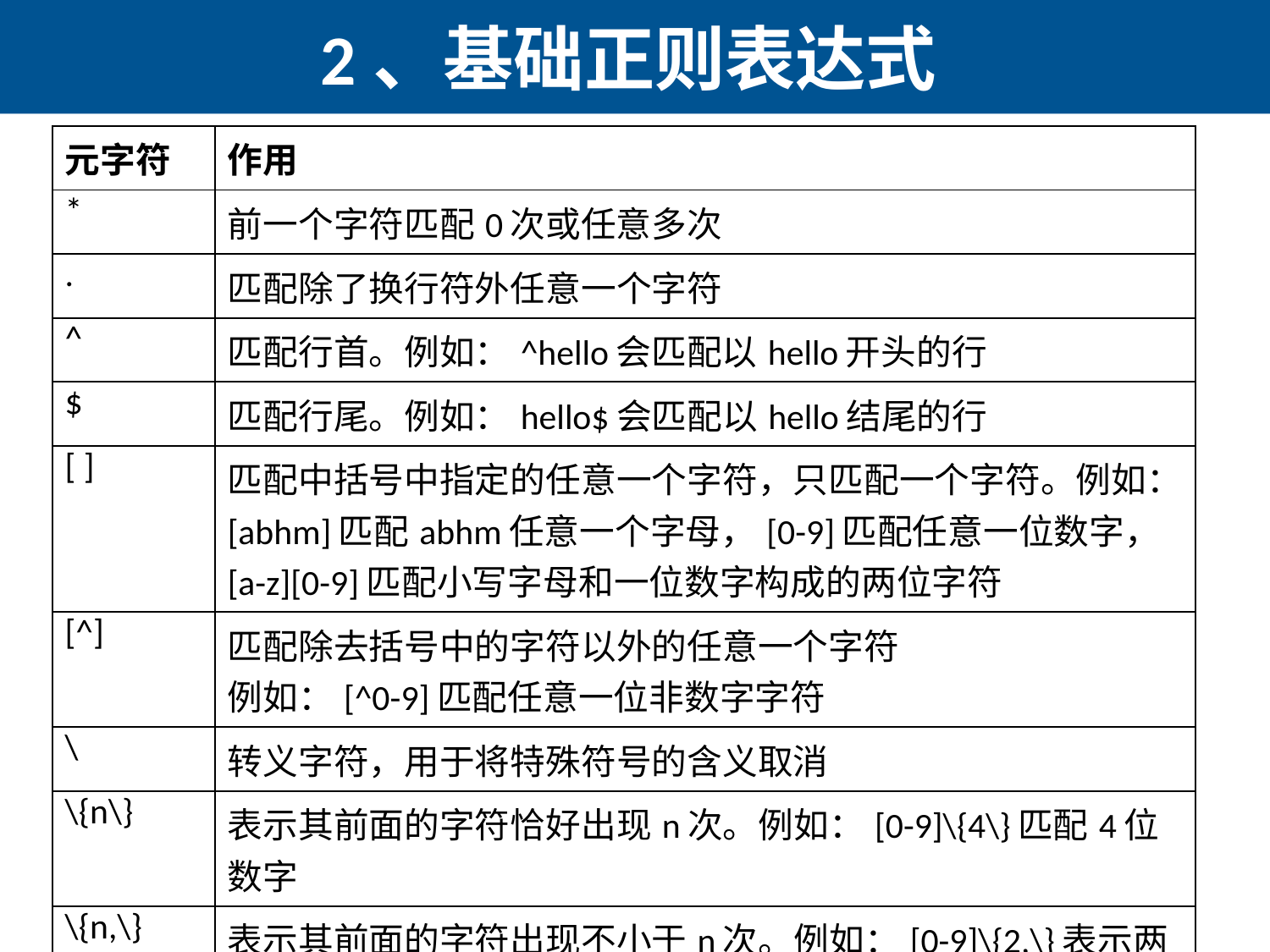

# 2、基础正则表达式
| 元字符 | 作用 |
| --- | --- |
| \* | 前一个字符匹配0次或任意多次 |
| . | 匹配除了换行符外任意一个字符 |
| ^ | 匹配行首。例如：^hello会匹配以hello开头的行 |
| $ | 匹配行尾。例如：hello$会匹配以hello结尾的行 |
| [ ] | 匹配中括号中指定的任意一个字符，只匹配一个字符。例如：[abhm]匹配abhm任意一个字母，[0-9]匹配任意一位数字，[a-z][0-9]匹配小写字母和一位数字构成的两位字符 |
| [^] | 匹配除去括号中的字符以外的任意一个字符 例如：[^0-9]匹配任意一位非数字字符 |
| \ | 转义字符，用于将特殊符号的含义取消 |
| \{n\} | 表示其前面的字符恰好出现n次。例如：[0-9]\{4\}匹配4位数字 |
| \{n,\} | 表示其前面的字符出现不小于n次。例如：[0-9]\{2,\}表示两位及以上的数字匹配4位数字 |
| \{n,m\} | 表示其前面的字符至少出现n次，最多出现m次。例如：[0-9]\{2,6\}表示2到6位的数字 |